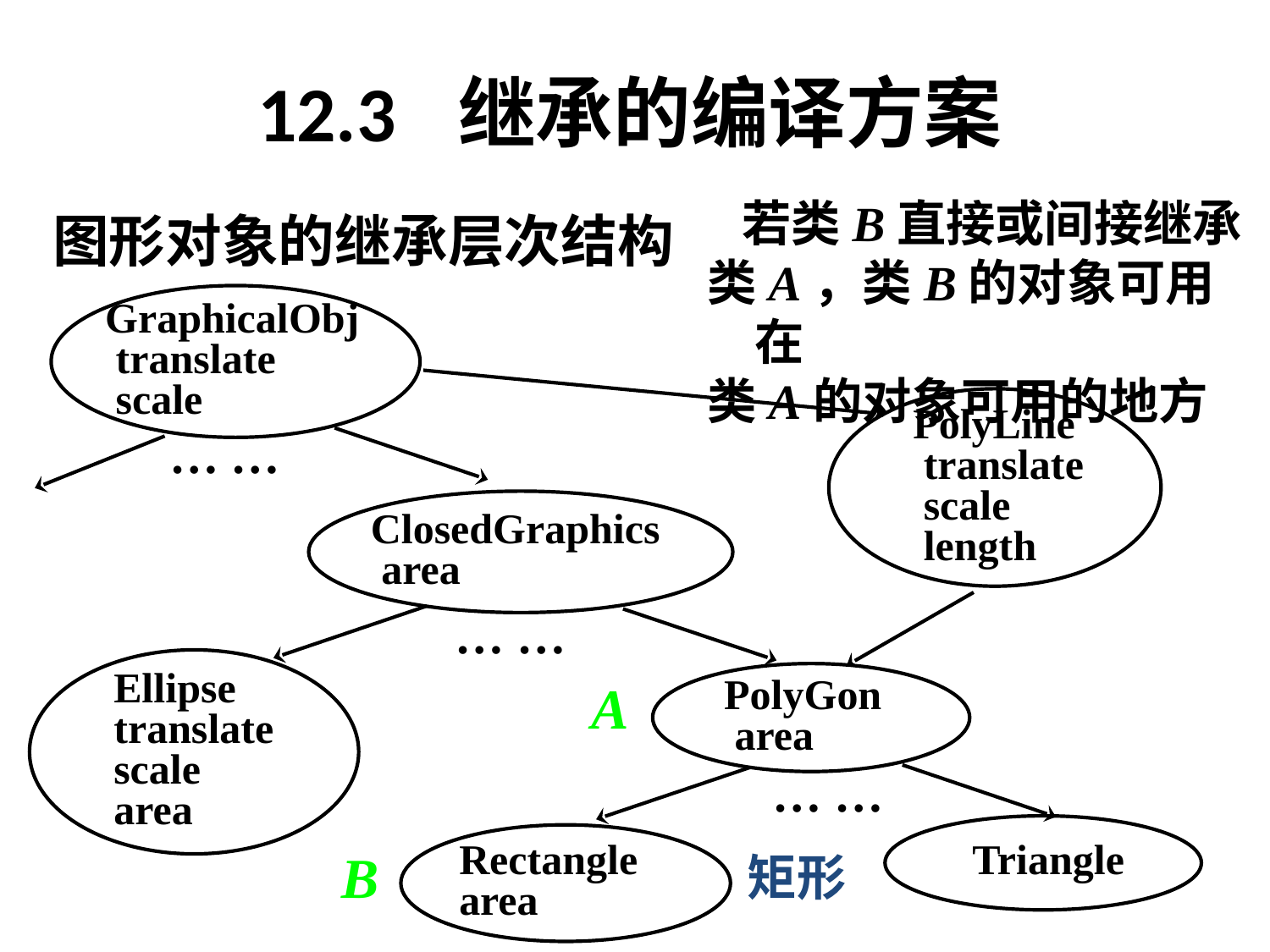

# 12.3  继承的编译方案
  若类B直接或间接继承
类A，类B的对象可用在
类A的对象可用的地方
图形对象的继承层次结构
GraphicalObj
 translate
 scale

 PolyLine
  translate
  scale
  length

… …
ClosedGraphics
 area

… …
  Ellipse
  translate
  scale
  area
PolyGon
 area

… …
 Triangle
Rectangle
area
A
B
矩形